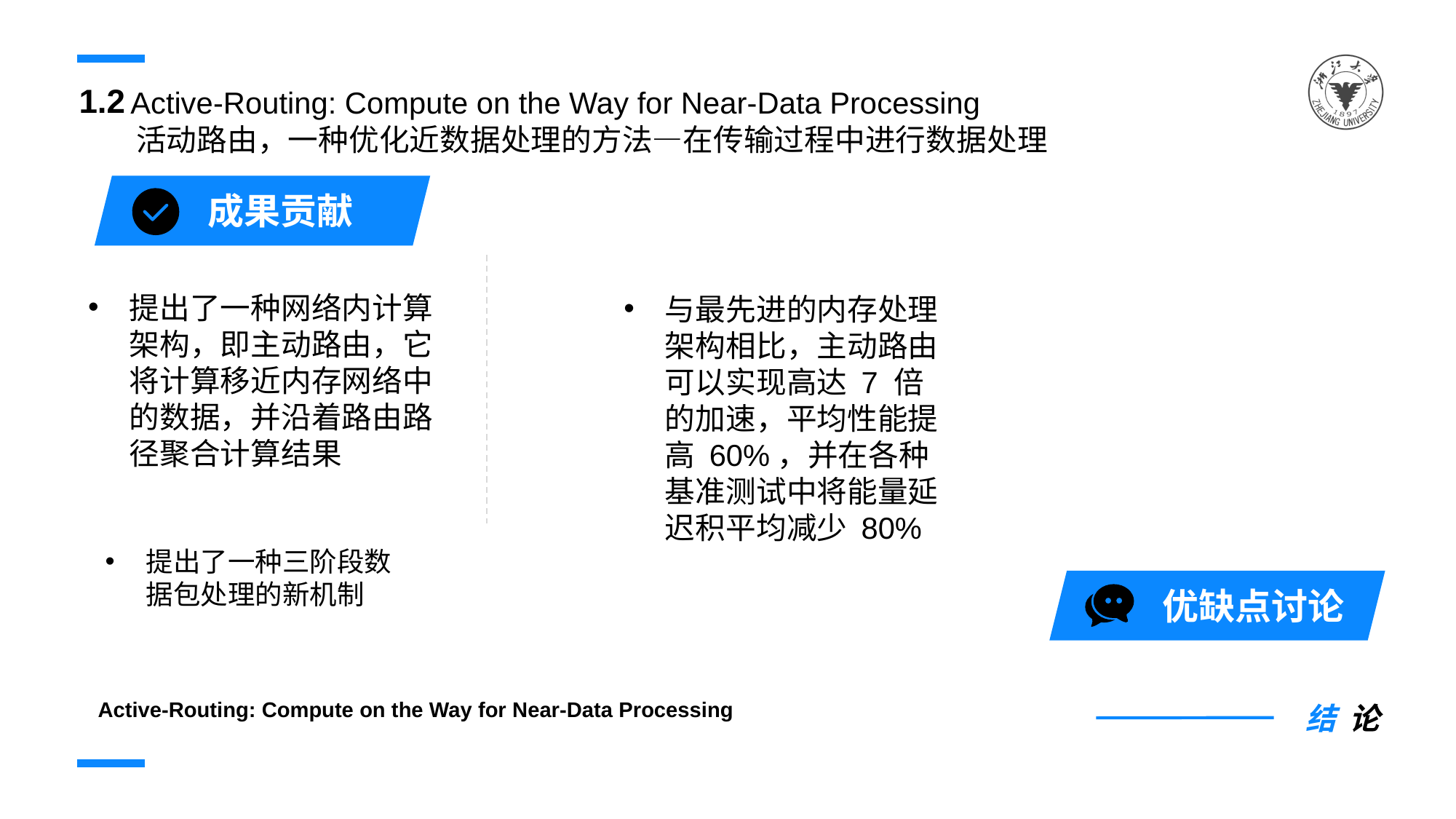

1.2
Active-Routing: Compute on the Way for Near-Data Processing
活动路由，一种优化近数据处理的方法—在传输过程中进行数据处理

成果贡献

提出了一种网络内计算架构，即主动路由，它将计算移近内存网络中的数据，并沿着路由路径聚合计算结果
与最先进的内存处理架构相比，主动路由可以实现高达 7 倍的加速，平均性能提高 60%，并在各种基准测试中将能量延迟积平均减少 80%

提出了一种三阶段数据包处理的新机制

优缺点讨论

Active-Routing: Compute on the Way for Near-Data Processing
结 论